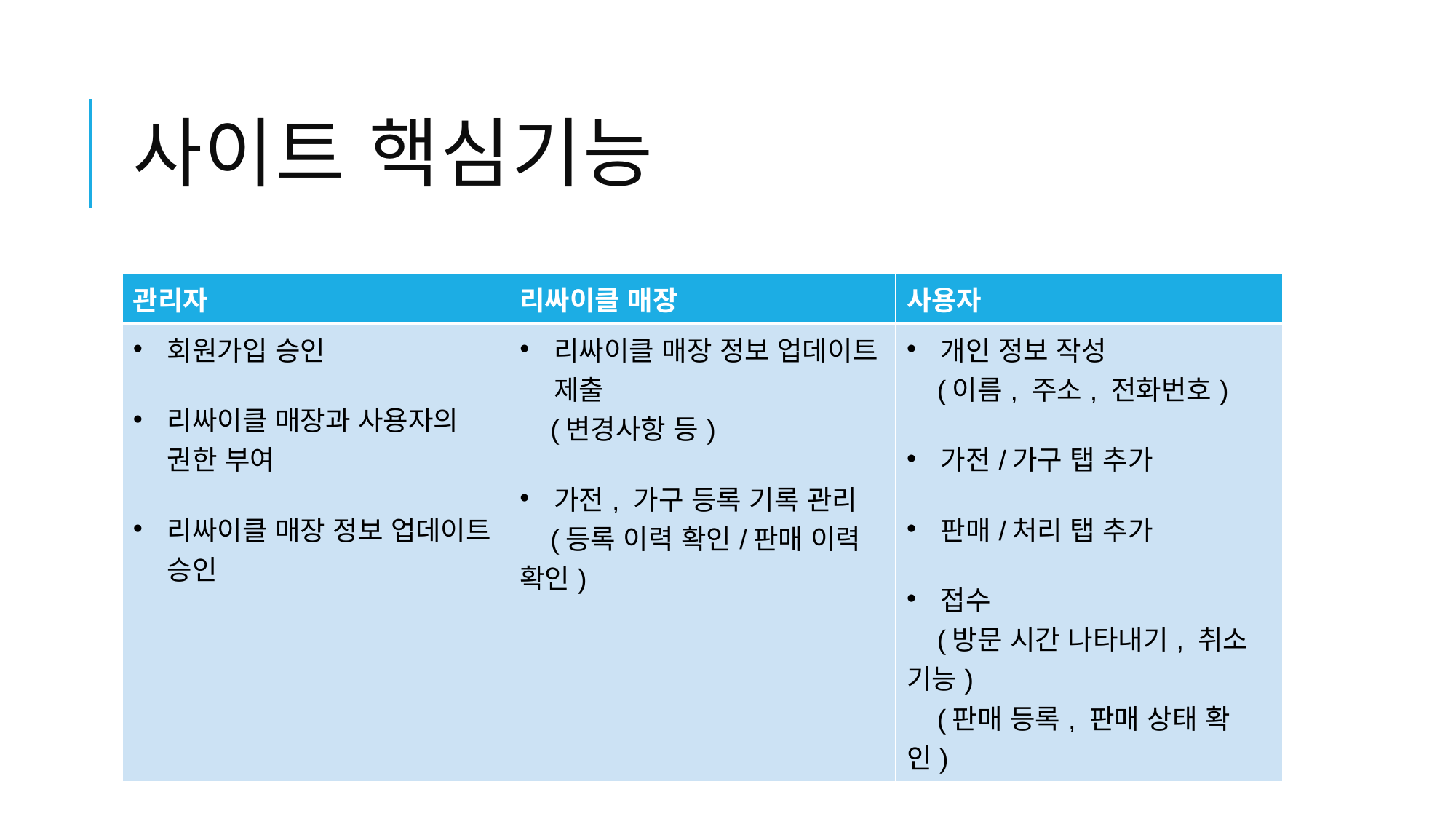

# 사이트 핵심기능
| 관리자 | 리싸이클 매장 | 사용자 |
| --- | --- | --- |
| 회원가입 승인 리싸이클 매장과 사용자의 권한 부여 리싸이클 매장 정보 업데이트 승인 | 리싸이클 매장 정보 업데이트 제출 (변경사항 등) 가전, 가구 등록 기록 관리 (등록 이력 확인/판매 이력 확인) | 개인 정보 작성 (이름, 주소, 전화번호) 가전/가구 탭 추가 판매/처리 탭 추가 접수 (방문 시간 나타내기, 취소 기능) (판매 등록, 판매 상태 확인) |